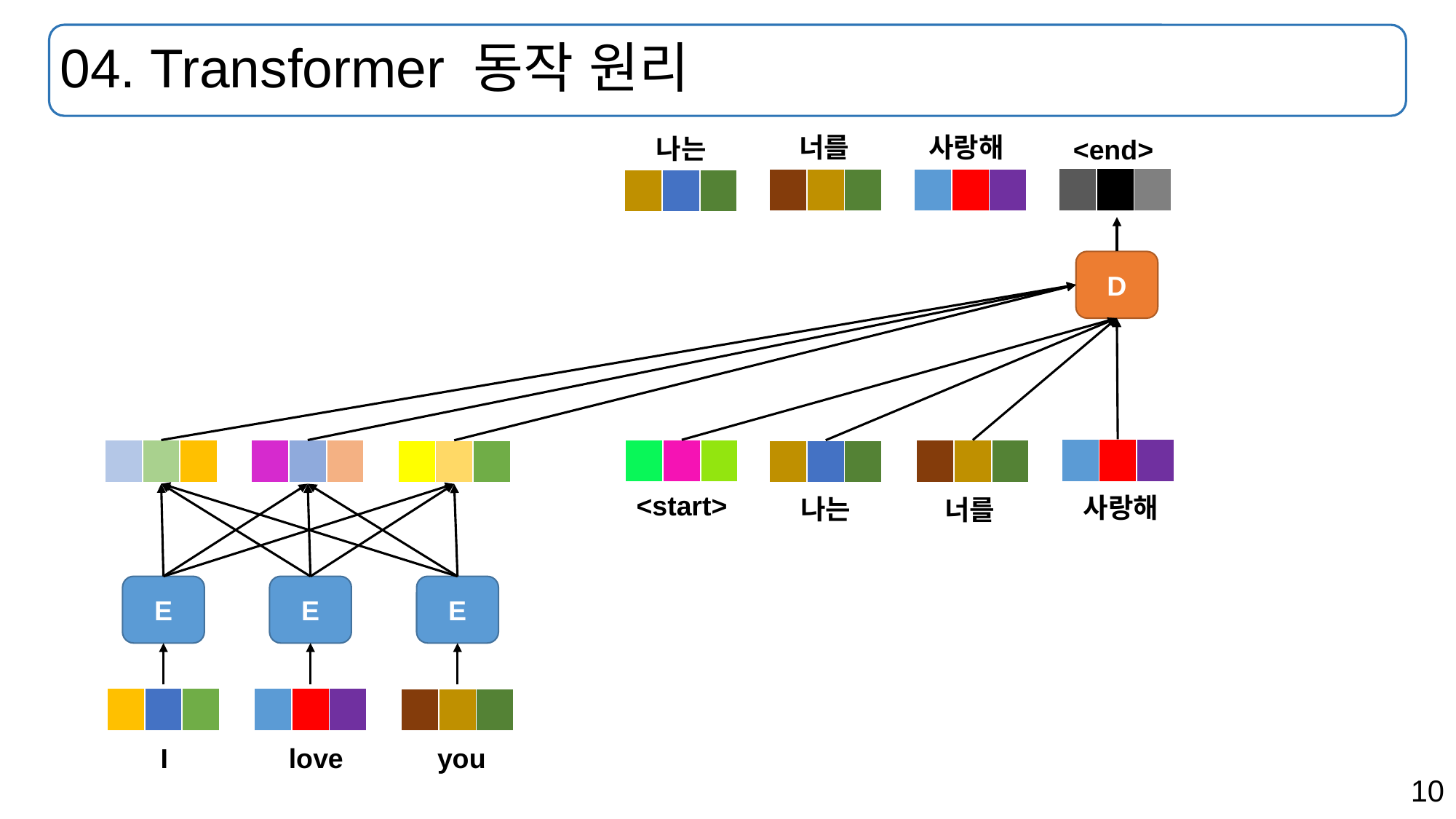

# 04. Transformer 동작 원리
너를
사랑해
나는
<end>
|  |  |  |
| --- | --- | --- |
|  |  |  |
| --- | --- | --- |
|  |  |  |
| --- | --- | --- |
|  |  |  |
| --- | --- | --- |
D
|  |  |  |
| --- | --- | --- |
|  |  |  |
| --- | --- | --- |
|  |  |  |
| --- | --- | --- |
|  |  |  |
| --- | --- | --- |
|  |  |  |
| --- | --- | --- |
|  |  |  |
| --- | --- | --- |
|  |  |  |
| --- | --- | --- |
<start>
E
E
E
사랑해
나는
너를
|  |  |  |
| --- | --- | --- |
|  |  |  |
| --- | --- | --- |
|  |  |  |
| --- | --- | --- |
I
love
you